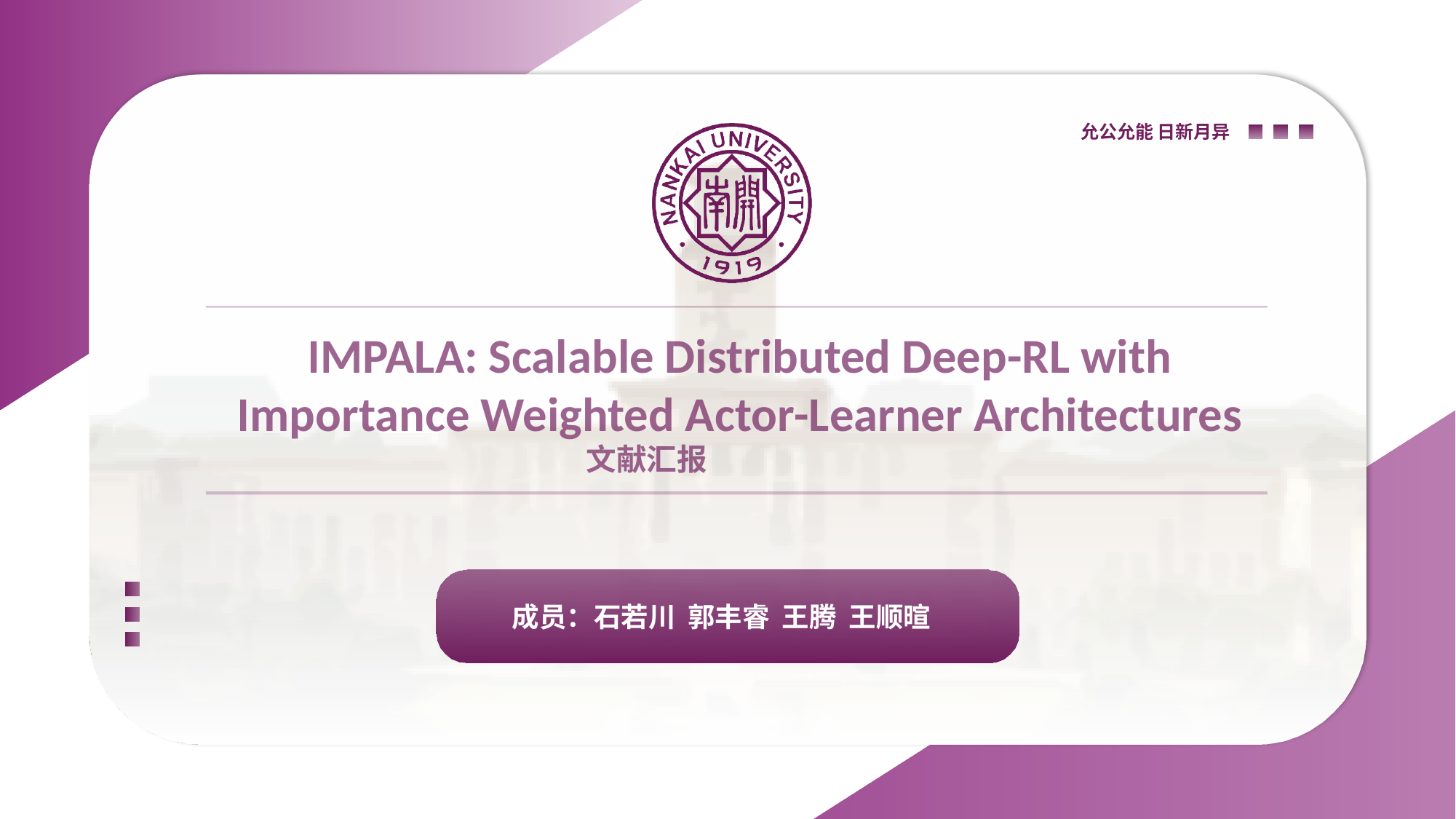

IMPALA: Scalable Distributed Deep-RL with Importance Weighted Actor-Learner Architectures
文献汇报
成员：石若川  郭丰睿  王腾  王顺暄